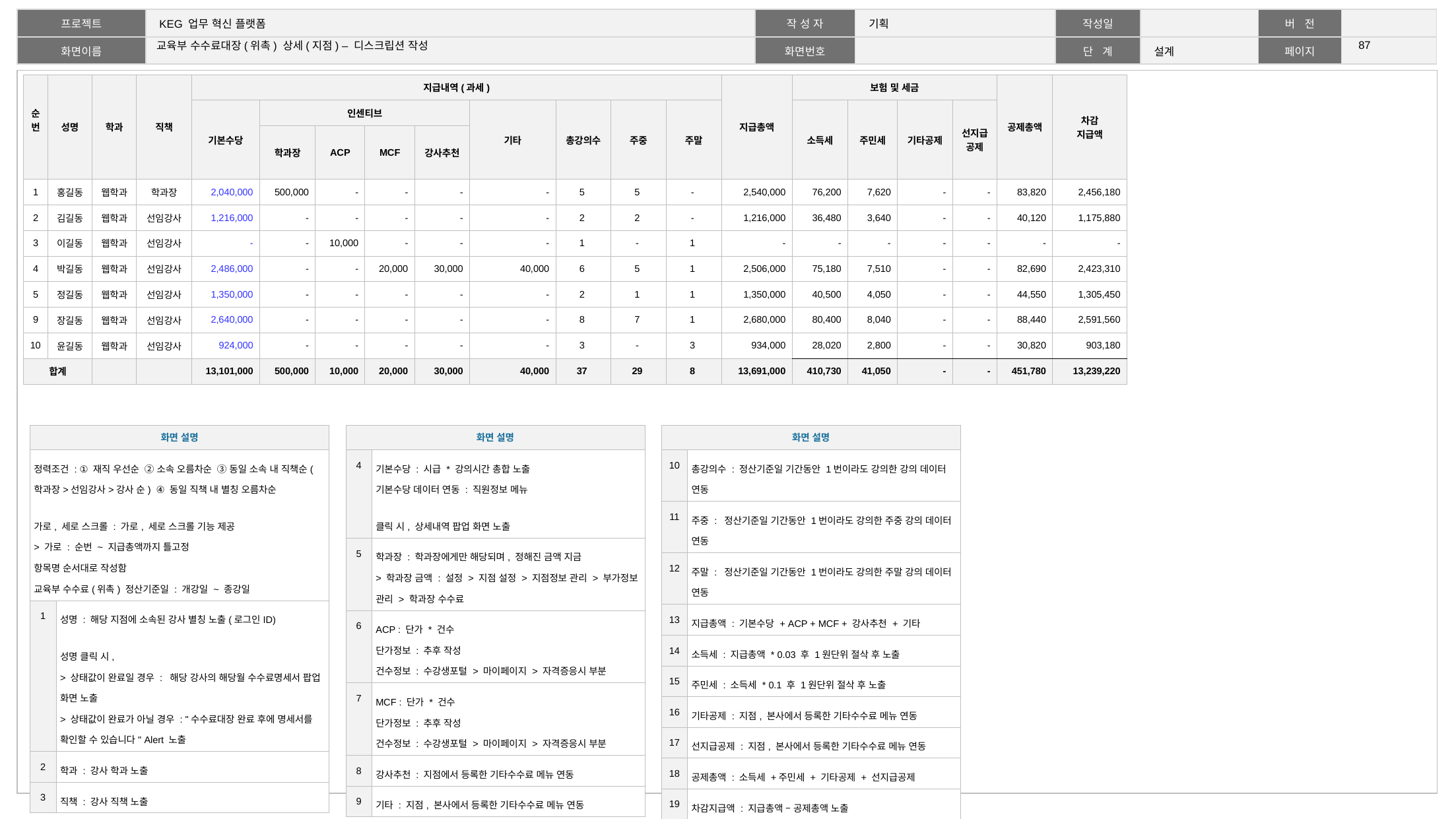

87

# 교육부 수수료대장(위촉) 상세(지점) – 디스크립션 작성
| 순번 | 성명 | 학과 | 직책 | 지급내역(과세) |  |  |  |  |  |  |  |  | 지급총액 | 보험 및 세금 |  |  |  | 공제총액 | 차감 지급액 |
| --- | --- | --- | --- | --- | --- | --- | --- | --- | --- | --- | --- | --- | --- | --- | --- | --- | --- | --- | --- |
|  |  |  |  | 기본수당 | 인센티브 |  |  |  | 기타 | 총강의수 | 주중 | 주말 |  | 소득세 | 주민세 | 기타공제 | 선지급 공제 |  |  |
|  |  |  |  |  | 학과장 | ACP | MCF | 강사추천 |  |  |  |  |  |  |  |  |  |  |  |
| 1 | 홍길동 | 웹학과 | 학과장 | 2,040,000 | 500,000 | - | - | - | - | 5 | 5 | - | 2,540,000 | 76,200 | 7,620 | - | - | 83,820 | 2,456,180 |
| 2 | 김길동 | 웹학과 | 선임강사 | 1,216,000 | - | - | - | - | - | 2 | 2 | - | 1,216,000 | 36,480 | 3,640 | - | - | 40,120 | 1,175,880 |
| 3 | 이길동 | 웹학과 | 선임강사 | - | - | 10,000 | - | - | - | 1 | - | 1 | - | - | - | - | - | - | - |
| 4 | 박길동 | 웹학과 | 선임강사 | 2,486,000 | - | - | 20,000 | 30,000 | 40,000 | 6 | 5 | 1 | 2,506,000 | 75,180 | 7,510 | - | - | 82,690 | 2,423,310 |
| 5 | 정길동 | 웹학과 | 선임강사 | 1,350,000 | - | - | - | - | - | 2 | 1 | 1 | 1,350,000 | 40,500 | 4,050 | - | - | 44,550 | 1,305,450 |
| 9 | 장길동 | 웹학과 | 선임강사 | 2,640,000 | - | - | - | - | - | 8 | 7 | 1 | 2,680,000 | 80,400 | 8,040 | - | - | 88,440 | 2,591,560 |
| 10 | 윤길동 | 웹학과 | 선임강사 | 924,000 | - | - | - | - | - | 3 | - | 3 | 934,000 | 28,020 | 2,800 | - | - | 30,820 | 903,180 |
| 합계 |  |  |  | 13,101,000 | 500,000 | 10,000 | 20,000 | 30,000 | 40,000 | 37 | 29 | 8 | 13,691,000 | 410,730 | 41,050 | - | - | 451,780 | 13,239,220 |
| 화면 설명 |  |
| --- | --- |
| 정력조건 : ① 재직 우선순 ② 소속 오름차순 ③ 동일 소속 내 직책순(학과장>선임강사>강사 순) ④ 동일 직책 내 별칭 오름차순 가로, 세로 스크롤 : 가로, 세로 스크롤 기능 제공 > 가로 : 순번 ~ 지급총액까지 틀고정 항목명 순서대로 작성함 교육부 수수료(위촉) 정산기준일 : 개강일 ~ 종강일 |  |
| 1 | 성명 : 해당 지점에 소속된 강사 별칭 노출(로그인ID) 성명 클릭 시, > 상태값이 완료일 경우 : 해당 강사의 해당월 수수료명세서 팝업 화면 노출 > 상태값이 완료가 아닐 경우 : "수수료대장 완료 후에 명세서를 확인할 수 있습니다" Alert 노출 |
| 2 | 학과 : 강사 학과 노출 |
| 3 | 직책 : 강사 직책 노출 |
| 화면 설명 |  |
| --- | --- |
| 4 | 기본수당 : 시급 \* 강의시간 총합 노출 기본수당 데이터 연동 : 직원정보 메뉴 클릭 시, 상세내역 팝업 화면 노출 |
| 5 | 학과장 : 학과장에게만 해당되며, 정해진 금액 지금 > 학과장 금액 : 설정 > 지점 설정 > 지점정보 관리 > 부가정보 관리 > 학과장 수수료 |
| 6 | ACP : 단가 \* 건수 단가정보 : 추후 작성 건수정보 : 수강생포털 > 마이페이지 > 자격증응시 부분 |
| 7 | MCF : 단가 \* 건수 단가정보 : 추후 작성 건수정보 : 수강생포털 > 마이페이지 > 자격증응시 부분 |
| 8 | 강사추천 : 지점에서 등록한 기타수수료 메뉴 연동 |
| 9 | 기타 : 지점, 본사에서 등록한 기타수수료 메뉴 연동 |
| 화면 설명 |  |
| --- | --- |
| 10 | 총강의수 : 정산기준일 기간동안 1번이라도 강의한 강의 데이터 연동 |
| 11 | 주중 : 정산기준일 기간동안 1번이라도 강의한 주중 강의 데이터 연동 |
| 12 | 주말 : 정산기준일 기간동안 1번이라도 강의한 주말 강의 데이터 연동 |
| 13 | 지급총액 : 기본수당 + ACP + MCF + 강사추천 + 기타 |
| 14 | 소득세 : 지급총액 \* 0.03 후 1원단위 절삭 후 노출 |
| 15 | 주민세 : 소득세 \* 0.1 후 1원단위 절삭 후 노출 |
| 16 | 기타공제 : 지점, 본사에서 등록한 기타수수료 메뉴 연동 |
| 17 | 선지급공제 : 지점, 본사에서 등록한 기타수수료 메뉴 연동 |
| 18 | 공제총액 : 소득세 +주민세 + 기타공제 + 선지급공제 |
| 19 | 차감지급액 : 지급총액 – 공제총액 노출 |